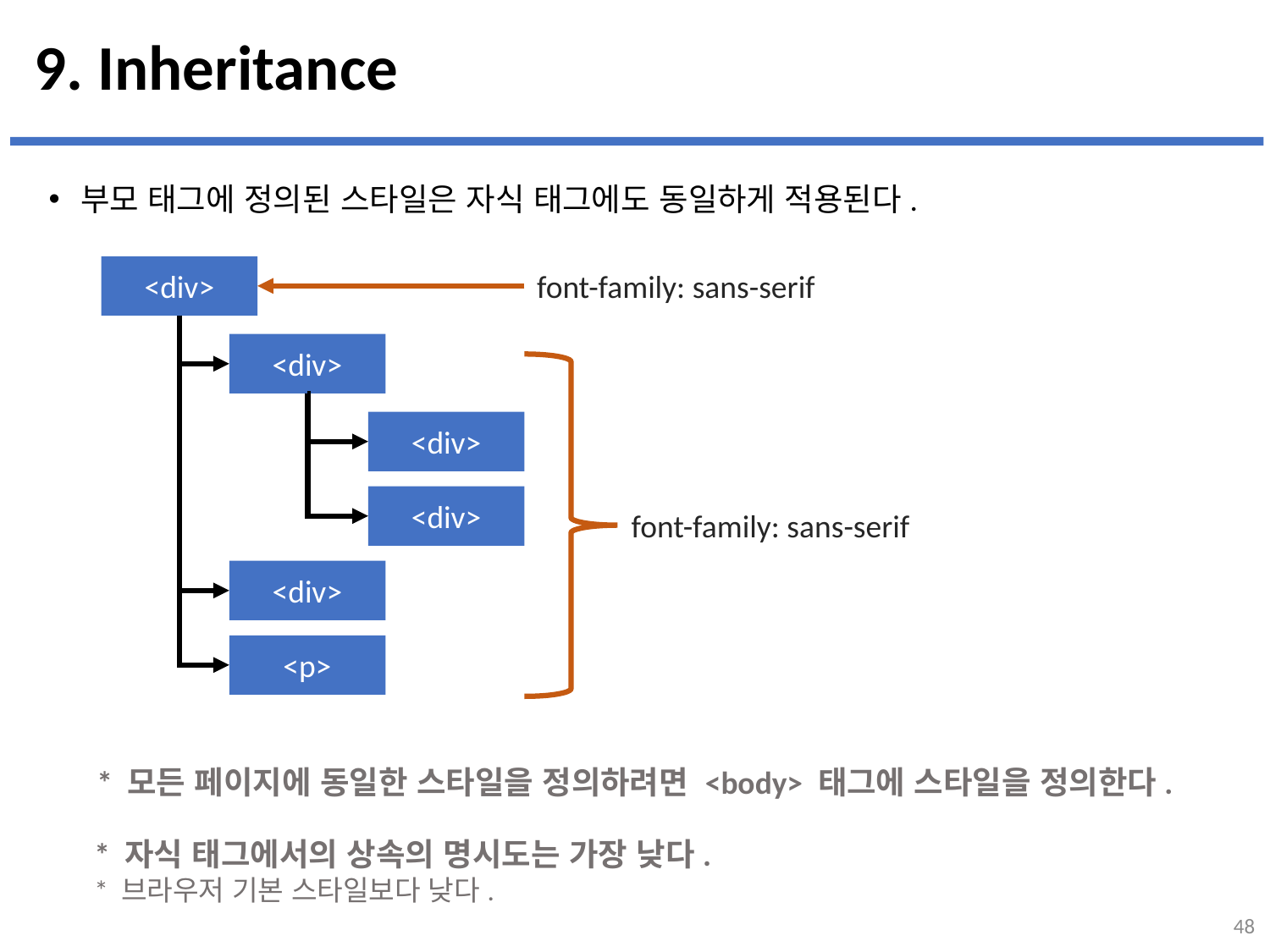

# 9. Inheritance
부모 태그에 정의된 스타일은 자식 태그에도 동일하게 적용된다.
<div>
font-family: sans-serif
<div>

<div>
<div>
font-family: sans-serif
<div>
<p>
* 모든 페이지에 동일한 스타일을 정의하려면 <body> 태그에 스타일을 정의한다.
* 자식 태그에서의 상속의 명시도는 가장 낮다.
* 브라우저 기본 스타일보다 낮다.
48